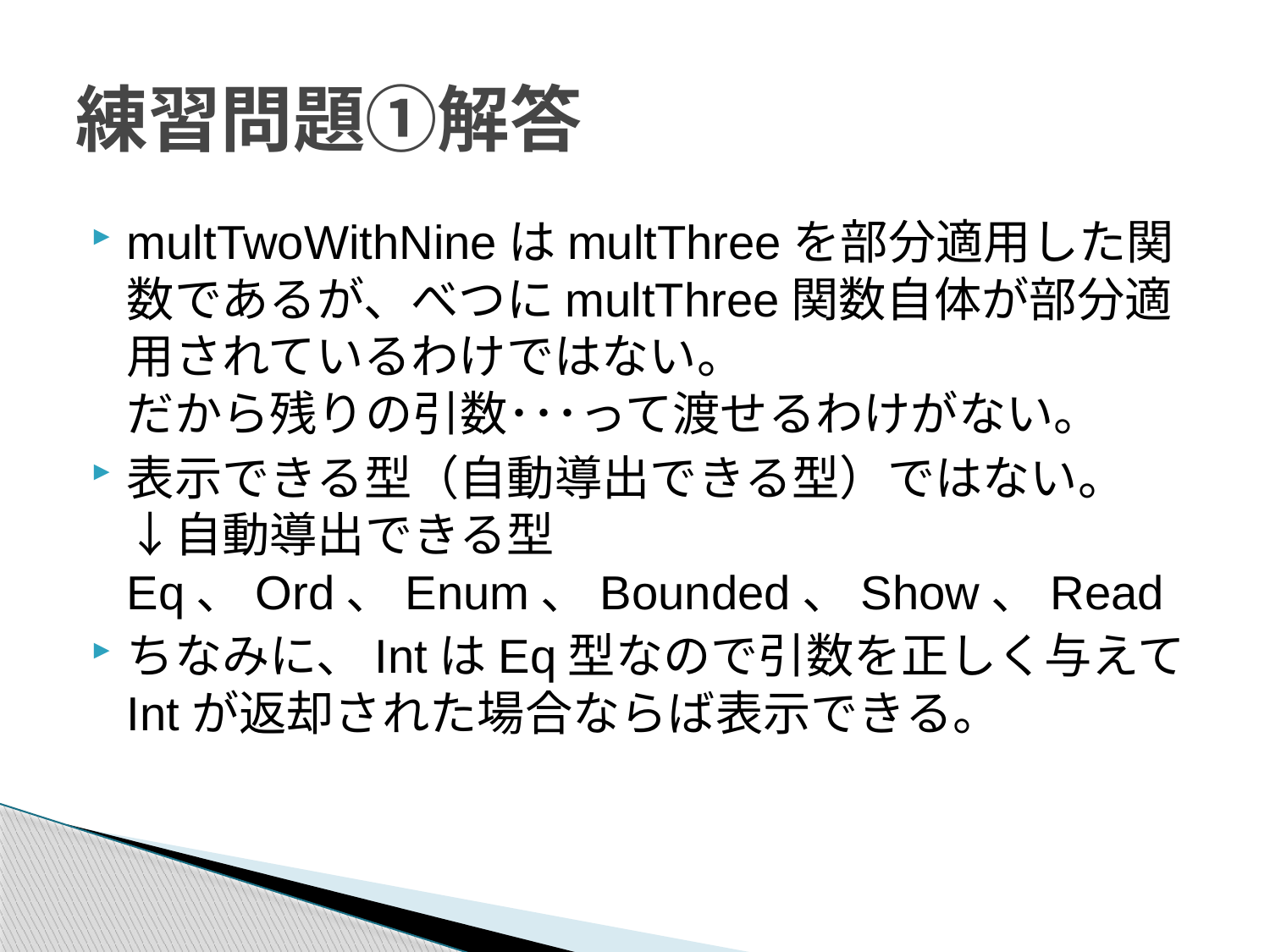

# 練習問題①解答
multTwoWithNineはmultThreeを部分適用した関数であるが、べつにmultThree関数自体が部分適用されているわけではない。
だから残りの引数･･･って渡せるわけがない。
表示できる型（自動導出できる型）ではない。
↓自動導出できる型
Eq、Ord、Enum、Bounded、Show、Read
ちなみに、IntはEq型なので引数を正しく与えてIntが返却された場合ならば表示できる。